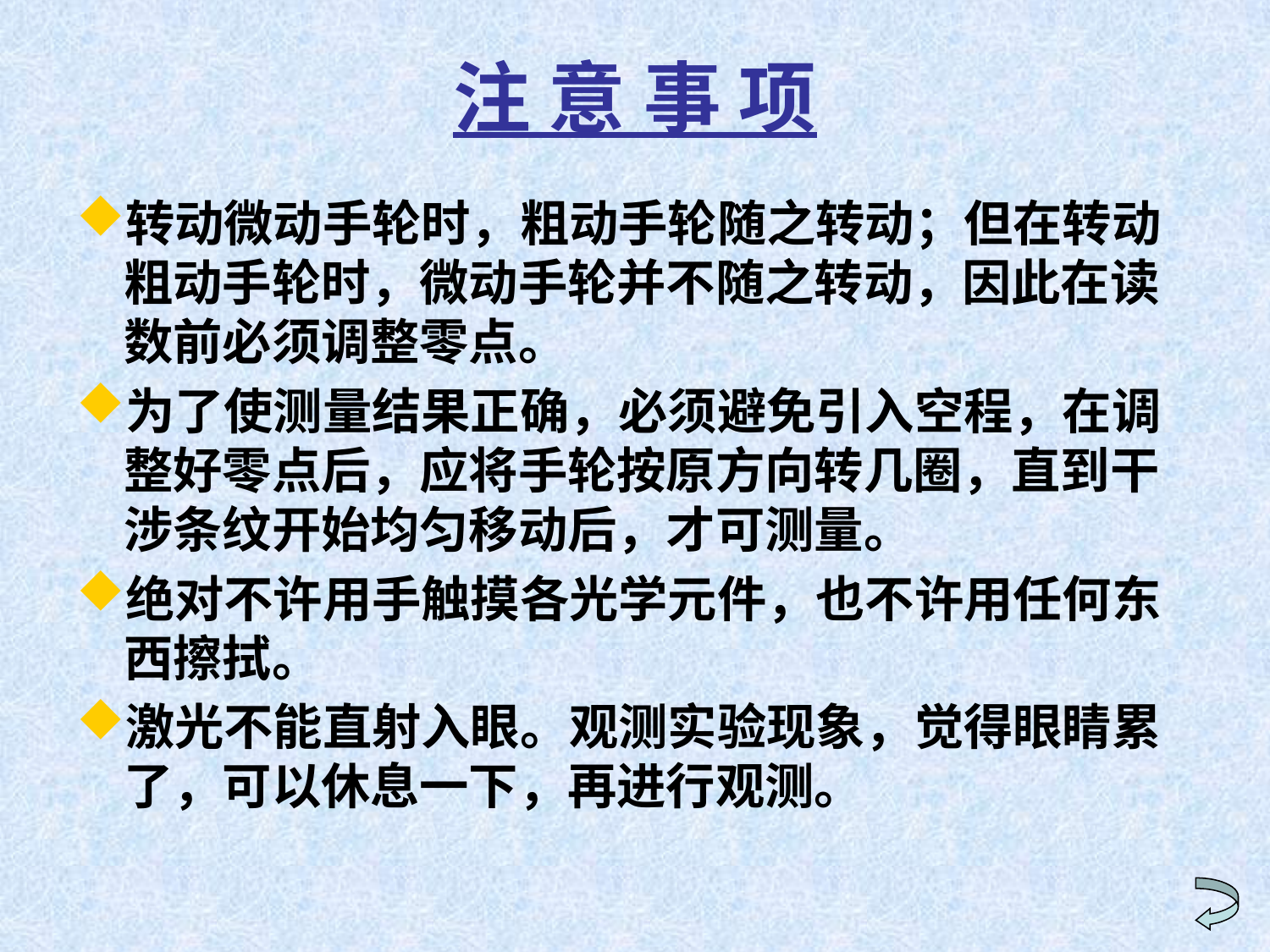

# 注 意 事 项
转动微动手轮时，粗动手轮随之转动；但在转动粗动手轮时，微动手轮并不随之转动，因此在读数前必须调整零点。
为了使测量结果正确，必须避免引入空程，在调整好零点后，应将手轮按原方向转几圈，直到干涉条纹开始均匀移动后，才可测量。
绝对不许用手触摸各光学元件，也不许用任何东西擦拭。
激光不能直射入眼。观测实验现象，觉得眼睛累了，可以休息一下，再进行观测。